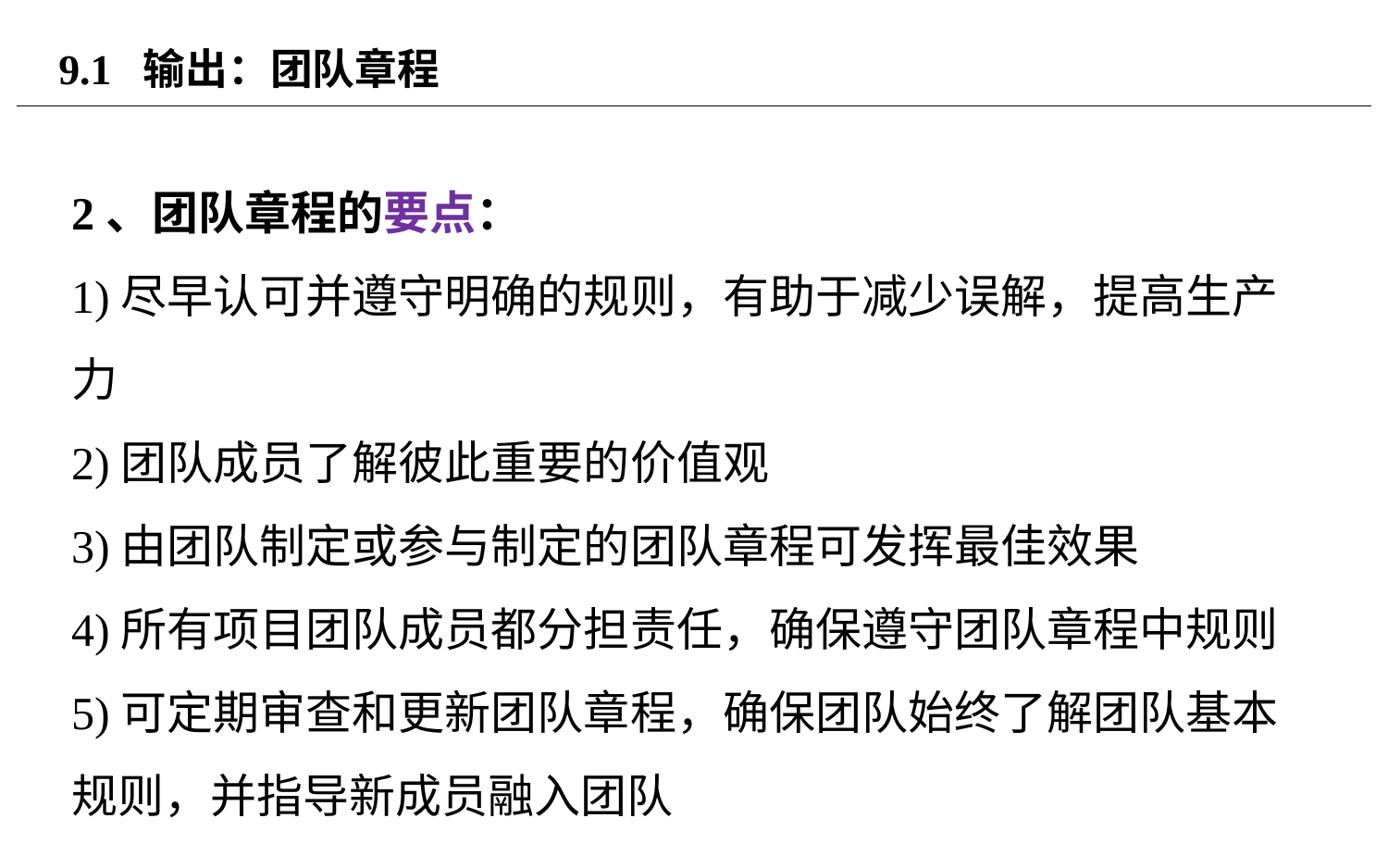

# 9.1  输出：团队章程
2、团队章程的要点：
1)尽早认可并遵守明确的规则，有助于减少误解，提高生产力
2)团队成员了解彼此重要的价值观
3)由团队制定或参与制定的团队章程可发挥最佳效果
4)所有项目团队成员都分担责任，确保遵守团队章程中规则
5)可定期审查和更新团队章程，确保团队始终了解团队基本规则，并指导新成员融入团队